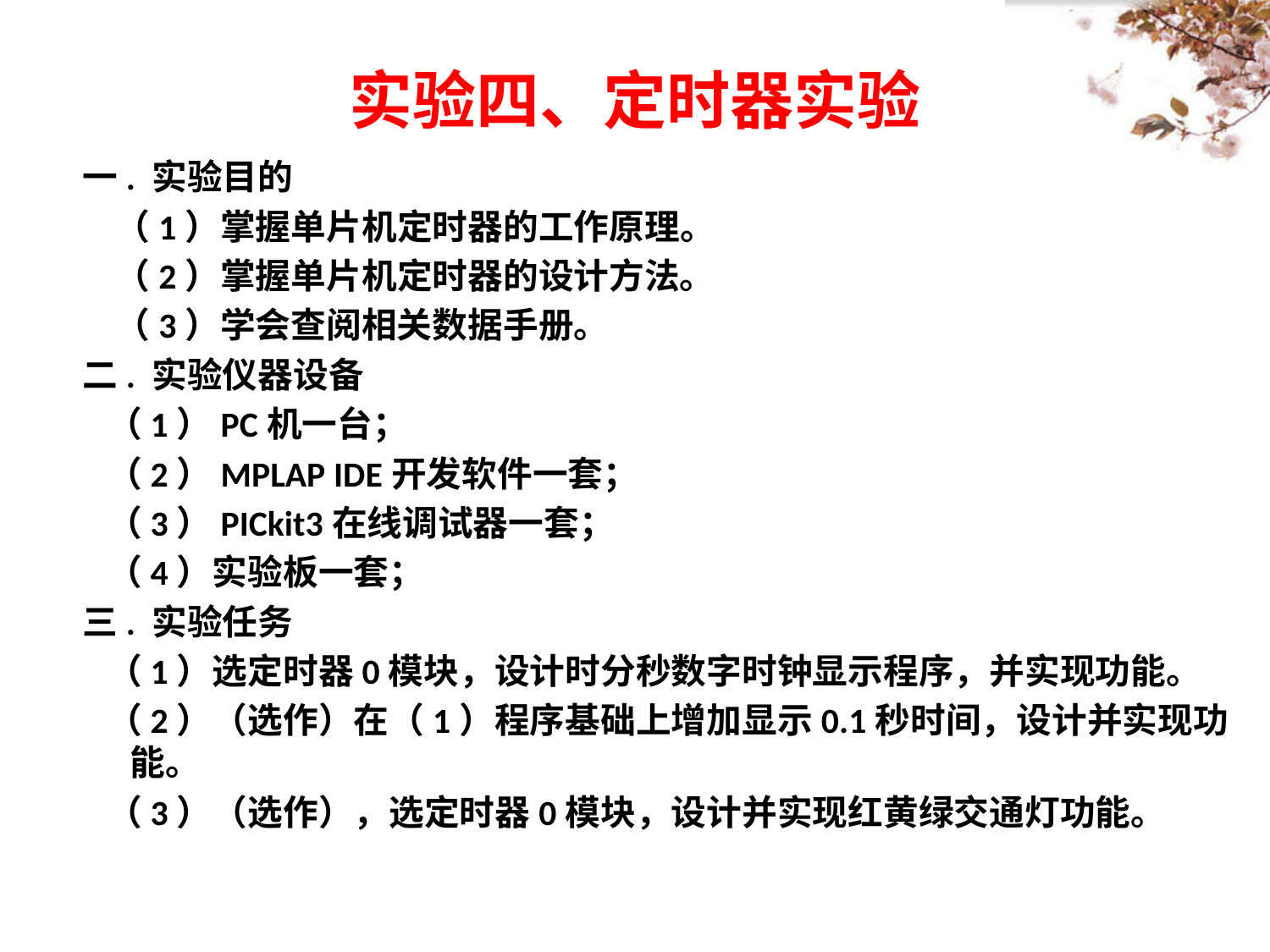

# 实验四、定时器实验
一. 实验目的
   （1）掌握单片机定时器的工作原理。
   （2）掌握单片机定时器的设计方法。
   （3）学会查阅相关数据手册。
二. 实验仪器设备
  （1）PC机一台；
  （2）MPLAP IDE开发软件一套；
  （3）PICkit3在线调试器一套；
  （4）实验板一套；
三. 实验任务
  （1）选定时器0模块，设计时分秒数字时钟显示程序，并实现功能。
  （2）（选作）在（1）程序基础上增加显示0.1秒时间，设计并实现功能。
  （3）（选作），选定时器0模块，设计并实现红黄绿交通灯功能。